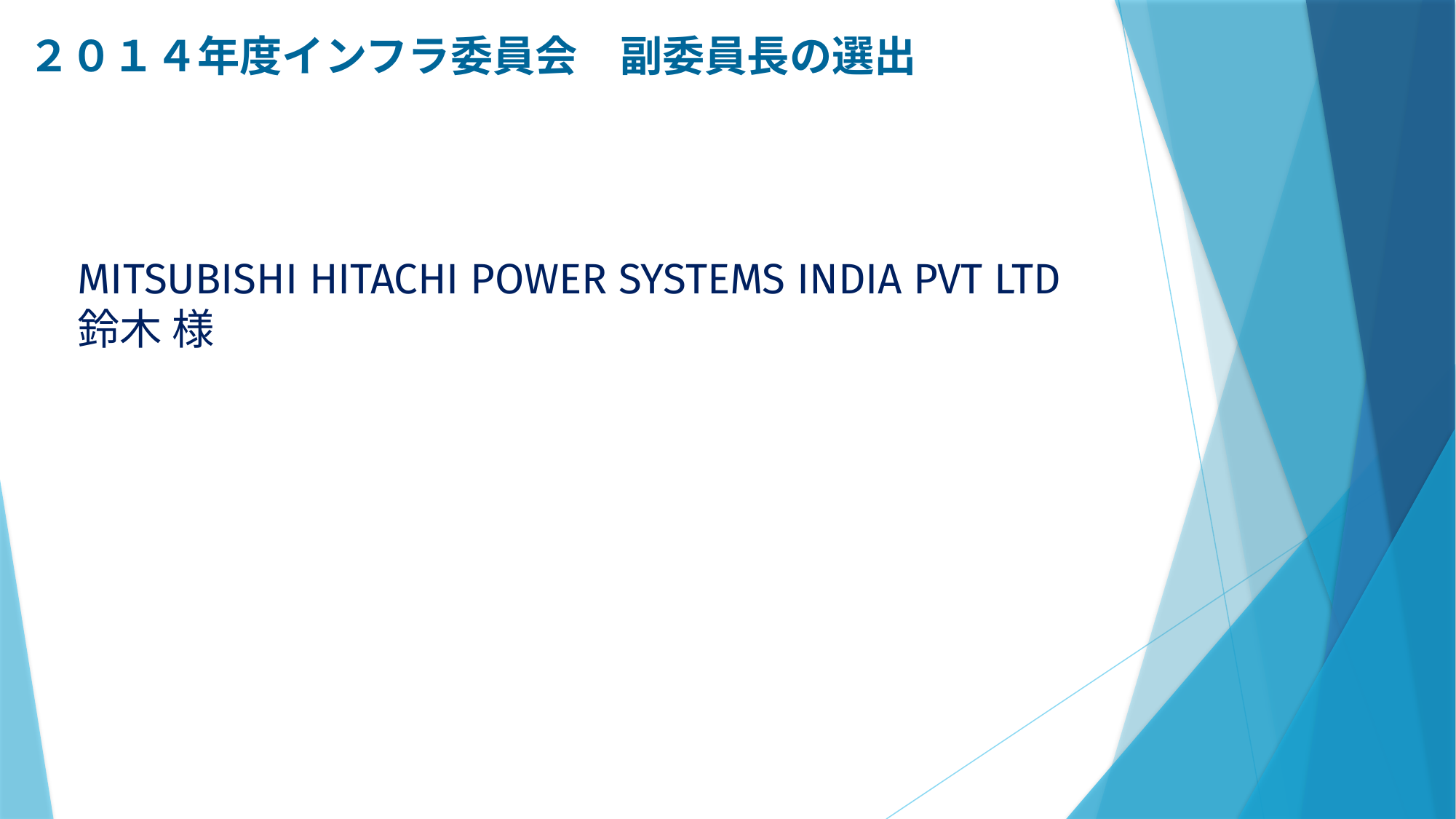

２０１４年度インフラ委員会　副委員長の選出
MITSUBISHI HITACHI POWER SYSTEMS INDIA PVT LTD
鈴木 様